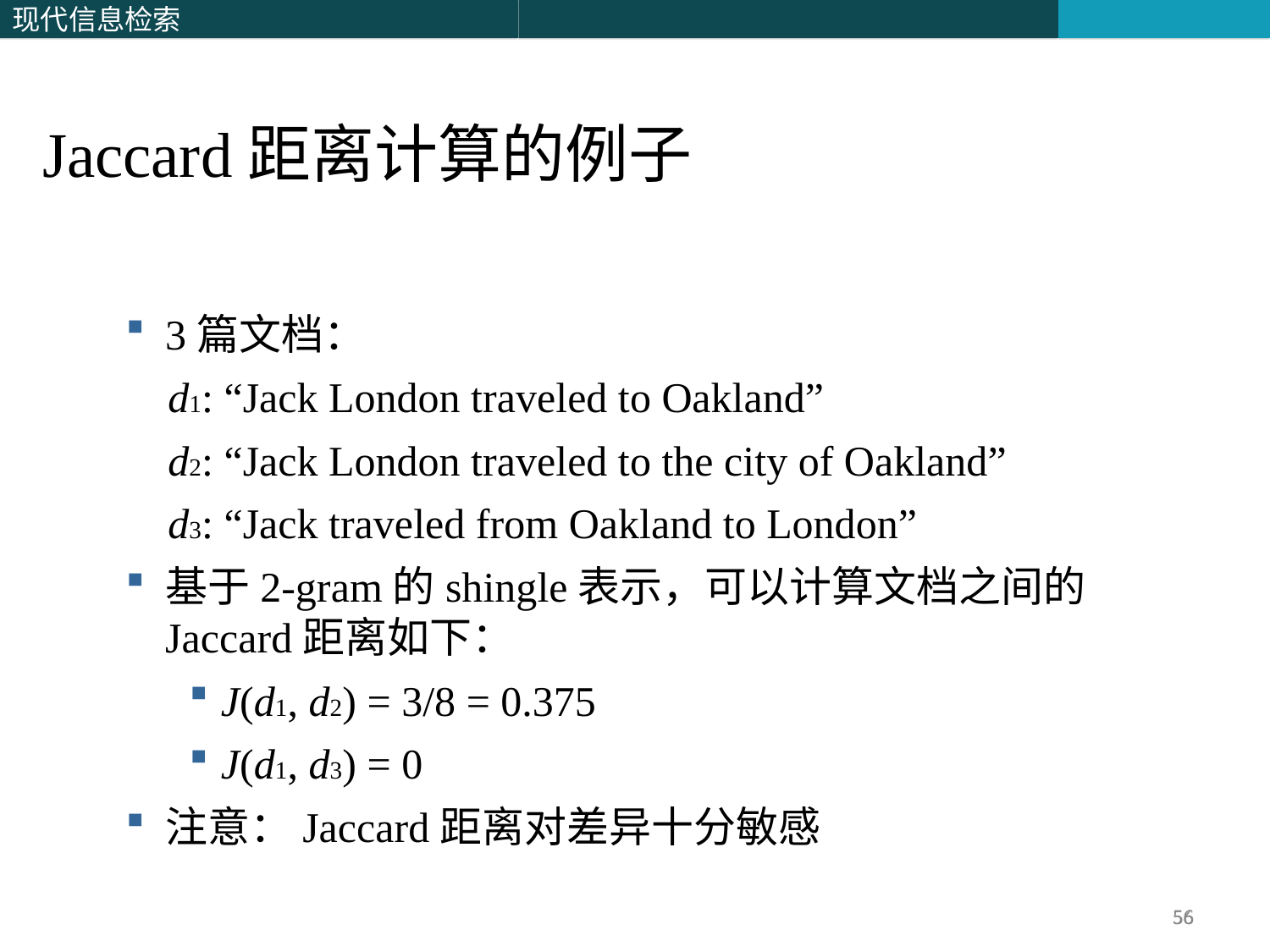

Jaccard距离计算的例子

3篇文档：
    d1: “Jack London traveled to Oakland”
    d2: “Jack London traveled to the city of Oakland”
    d3: “Jack traveled from Oakland to London”
基于2-gram的shingle表示，可以计算文档之间的Jaccard距离如下：
J(d1, d2) = 3/8 = 0.375
J(d1, d3) = 0
注意：Jaccard距离对差异十分敏感
56
56